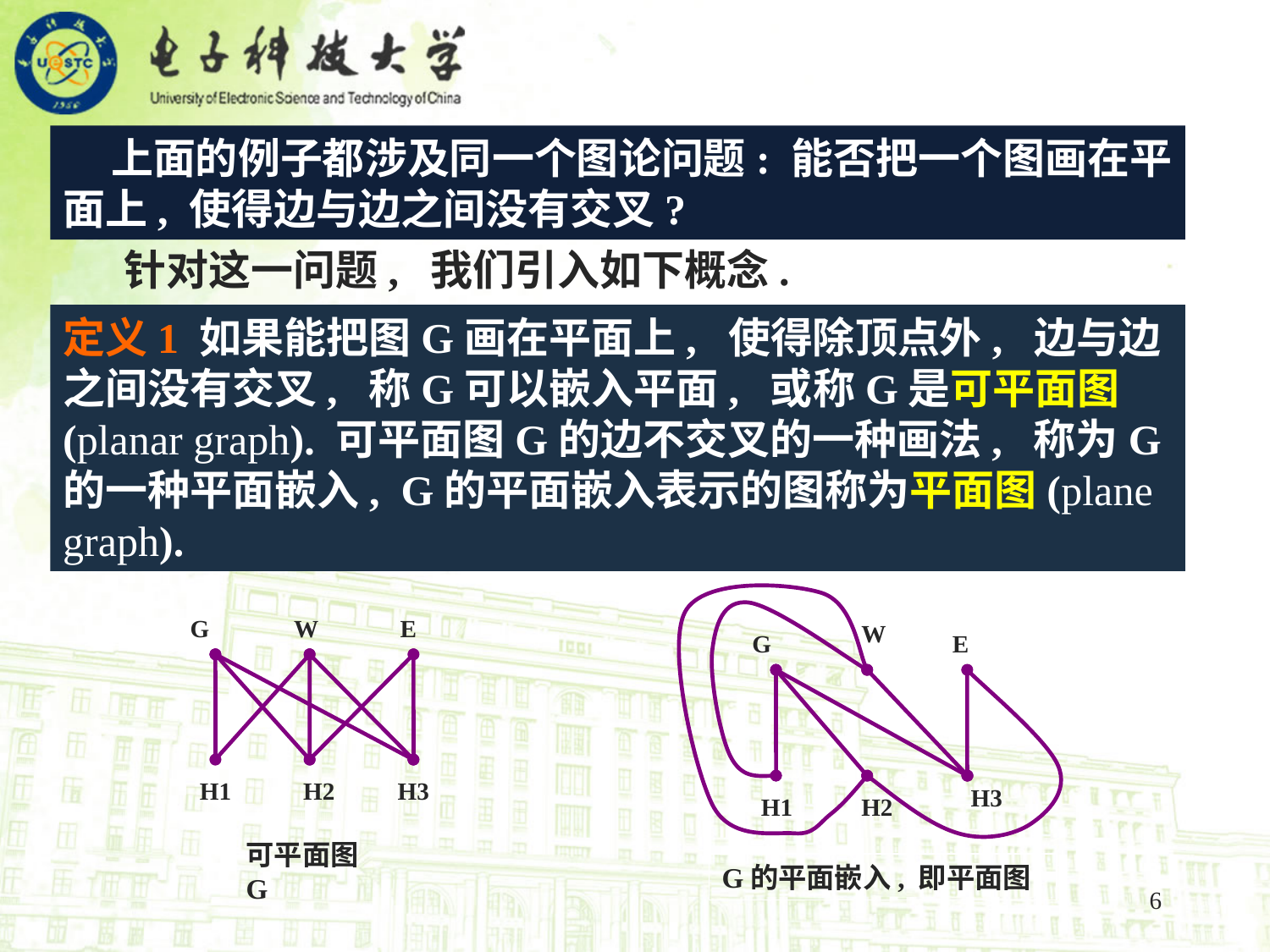

上面的例子都涉及同一个图论问题: 能否把一个图画在平面上, 使得边与边之间没有交叉?
    针对这一问题,  我们引入如下概念.
定义1 如果能把图G画在平面上,  使得除顶点外,  边与边之间没有交叉,  称G可以嵌入平面,  或称G是可平面图(planar graph). 可平面图G的边不交叉的一种画法,  称为G的一种平面嵌入,  G的平面嵌入表示的图称为平面图(plane graph).

W
G
E

H3
H1
H2
G的平面嵌入, 即平面图
G
W
E

H1
H2
H3
可平面图G
6